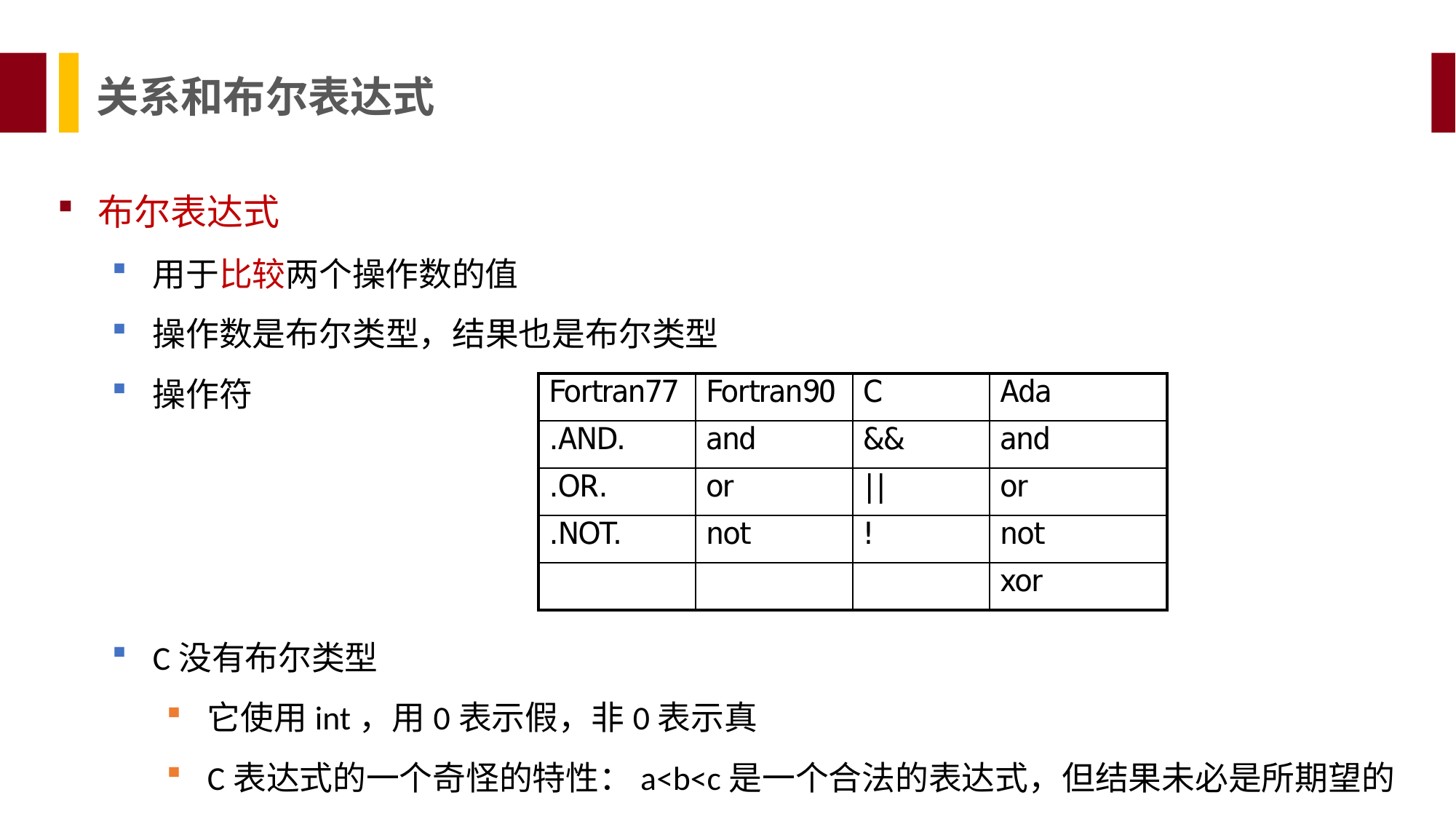

关系和布尔表达式
布尔表达式
用于比较两个操作数的值
操作数是布尔类型，结果也是布尔类型
操作符

C没有布尔类型
它使用int，用0表示假，非0表示真
C表达式的一个奇怪的特性：a<b<c是一个合法的表达式，但结果未必是所期望的
| Fortran77 | Fortran90 | C | Ada |
| --- | --- | --- | --- |
| .AND. | and | && | and |
| .OR. | or | || | or |
| .NOT. | not | ! | not |
|  |  |  | xor |